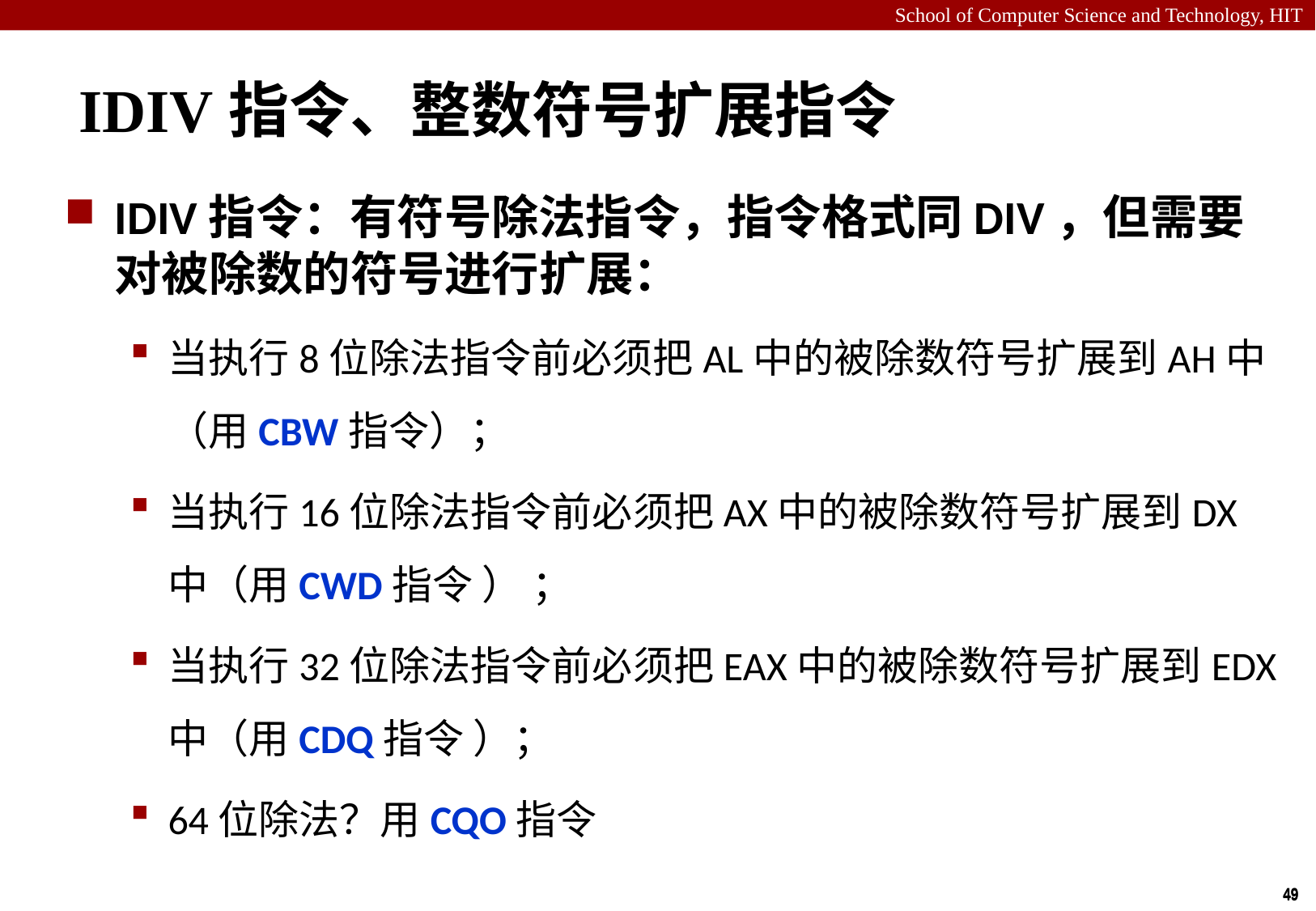

# IDIV指令、整数符号扩展指令
IDIV指令：有符号除法指令，指令格式同DIV，但需要对被除数的符号进行扩展：
当执行8位除法指令前必须把AL中的被除数符号扩展到AH中（用CBW指令）；
当执行16位除法指令前必须把AX中的被除数符号扩展到DX中（用CWD指令 ） ；
当执行32位除法指令前必须把EAX中的被除数符号扩展到EDX中（用CDQ指令 ）；
64位除法？用CQO指令